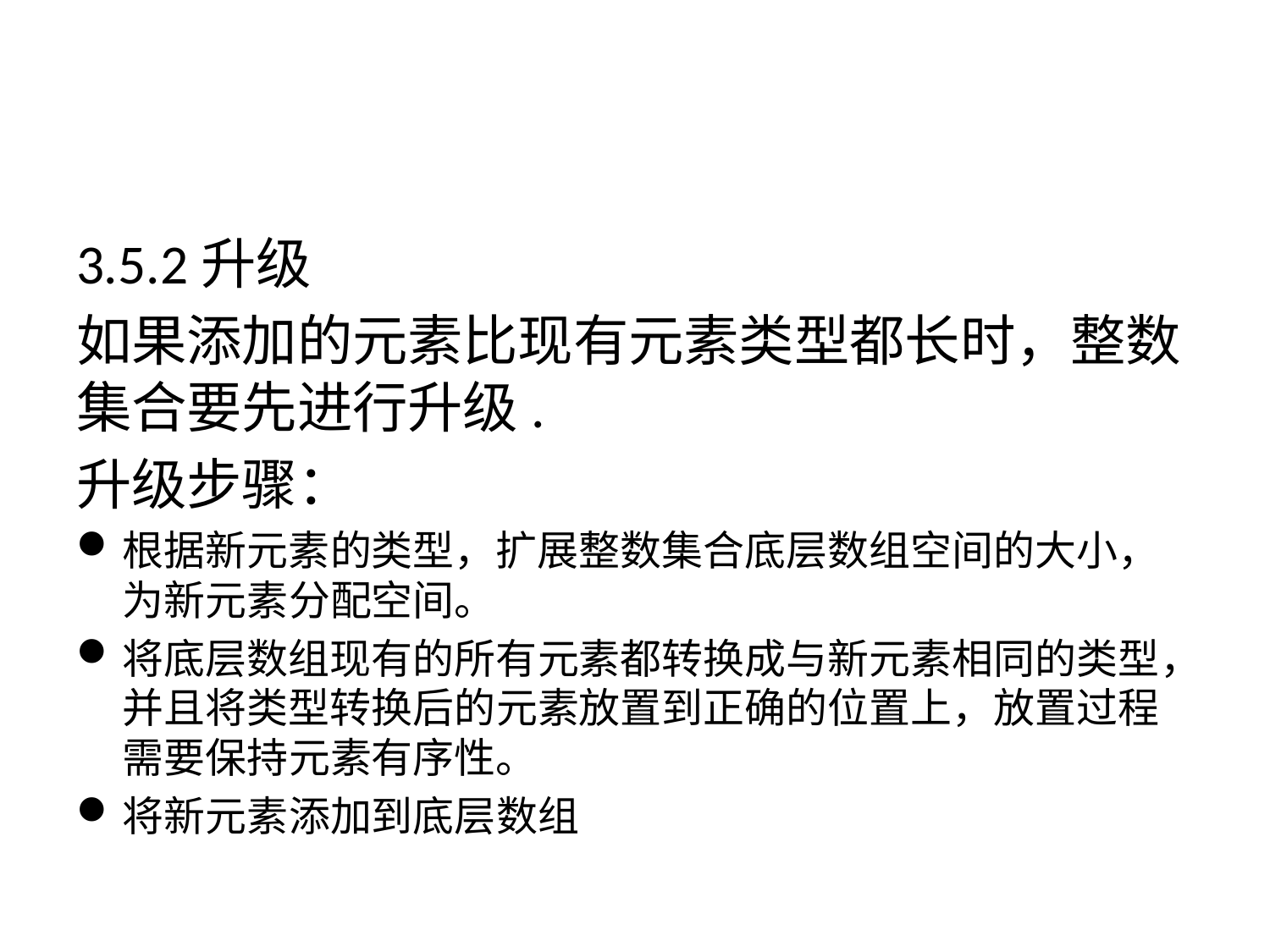

#
3.5.2升级
如果添加的元素比现有元素类型都长时，整数集合要先进行升级.
升级步骤：
根据新元素的类型，扩展整数集合底层数组空间的大小，为新元素分配空间。
将底层数组现有的所有元素都转换成与新元素相同的类型，并且将类型转换后的元素放置到正确的位置上，放置过程需要保持元素有序性。
将新元素添加到底层数组